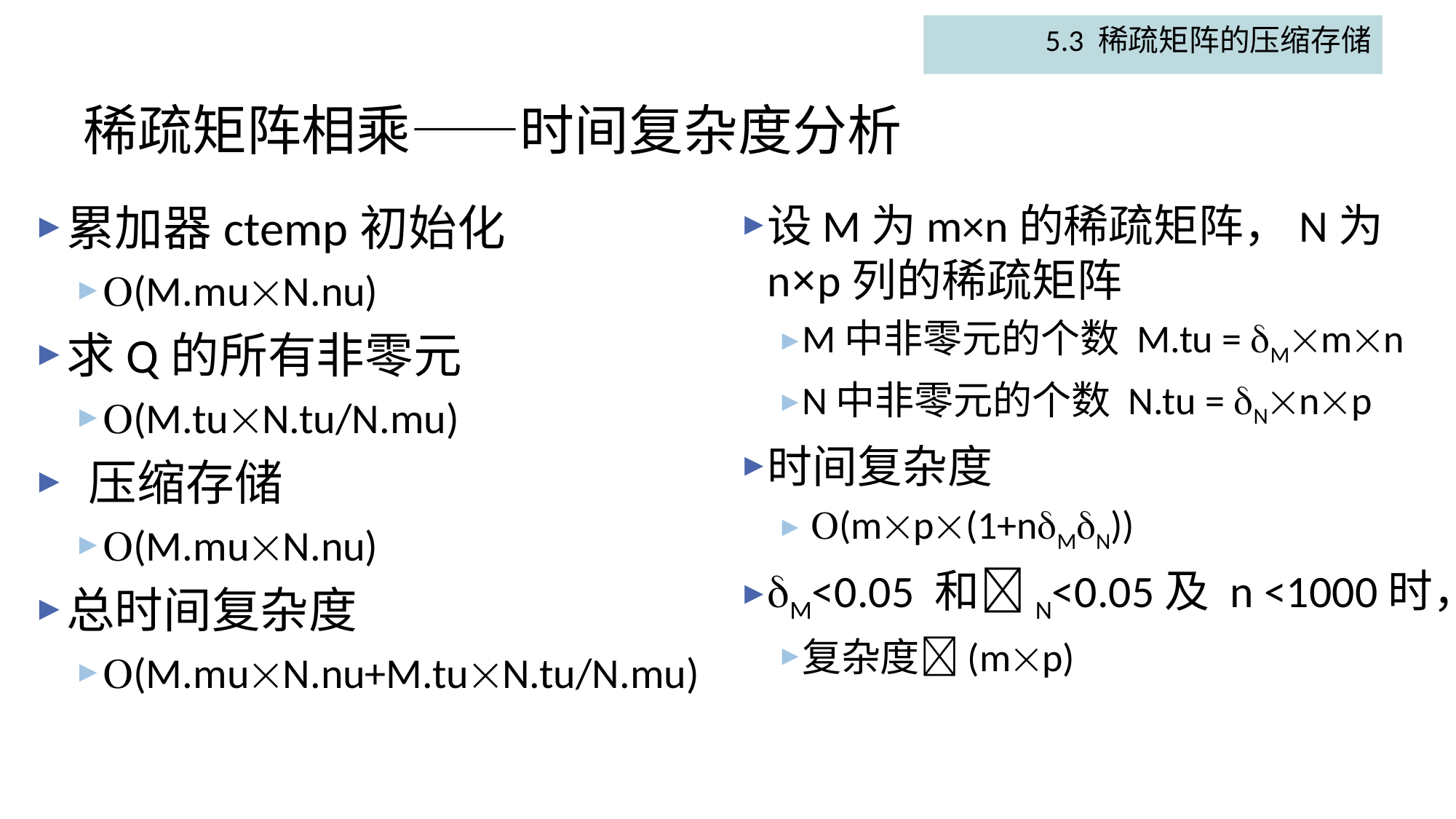

5.3 稀疏矩阵的压缩存储

# 稀疏矩阵相乘——时间复杂度分析
累加器ctemp初始化
Ο(M.mu×N.nu)
求Q的所有非零元
Ο(M.tu×N.tu/N.mu)
 压缩存储
Ο(M.mu×N.nu)
总时间复杂度
Ο(M.mu×N.nu+M.tu×N.tu/N.mu)
设M为m×n的稀疏矩阵，N为n×p列的稀疏矩阵
M中非零元的个数 M.tu = δM×m×n
N中非零元的个数 N.tu = δN×n×p
时间复杂度
 Ο(m×p×(1+nδMδN))
δM<0.05 和δN<0.05及 n <1000时，
复杂度Ο(m×p)